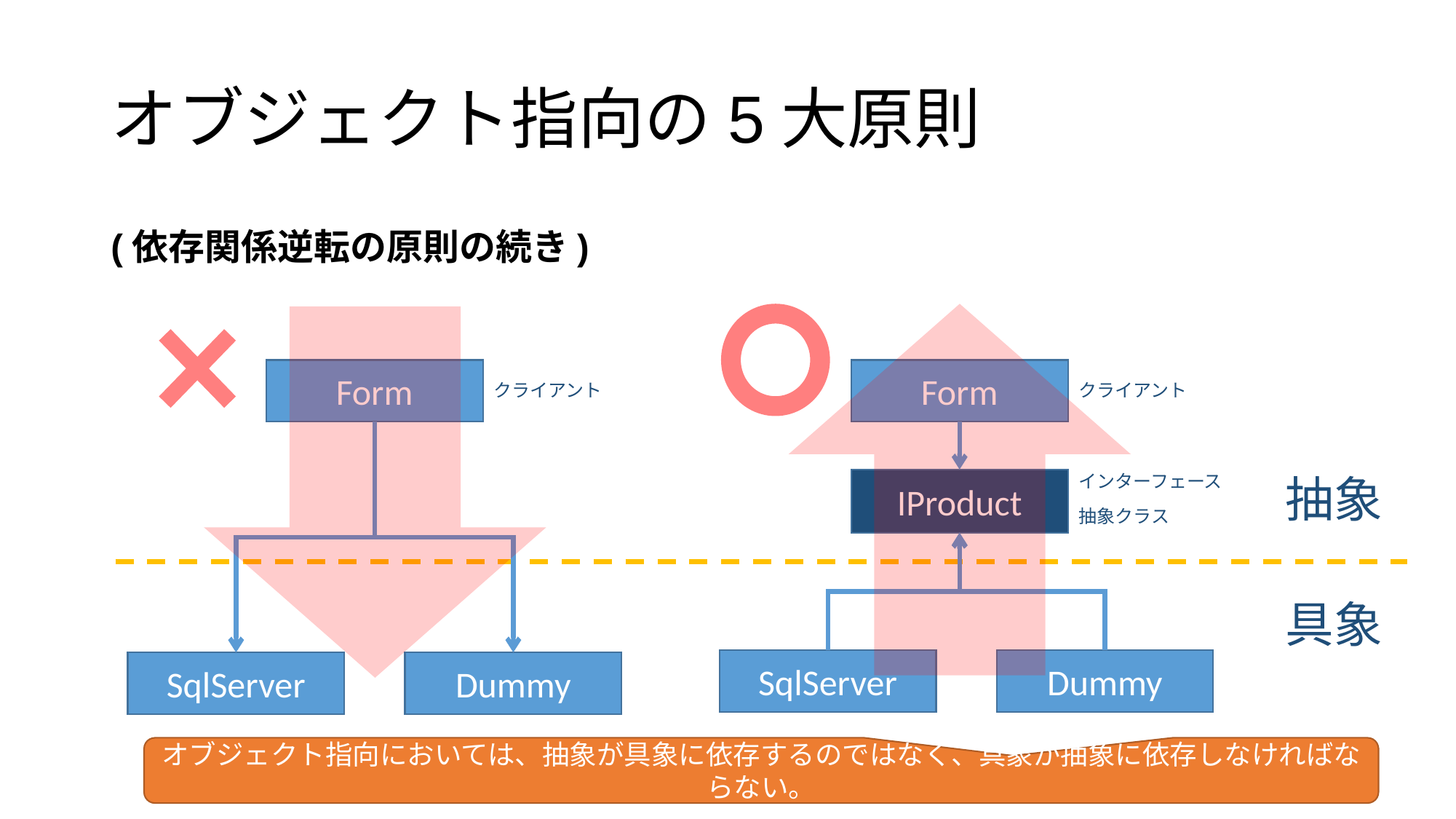

# オブジェクト指向の5大原則
(依存関係逆転の原則の続き)

Form
Form
クライアント
クライアント
抽象
IProduct
インターフェース
抽象クラス
具象
SqlServer
Dummy
SqlServer
Dummy
オブジェクト指向においては、抽象が具象に依存するのではなく、具象が抽象に依存しなければならない。